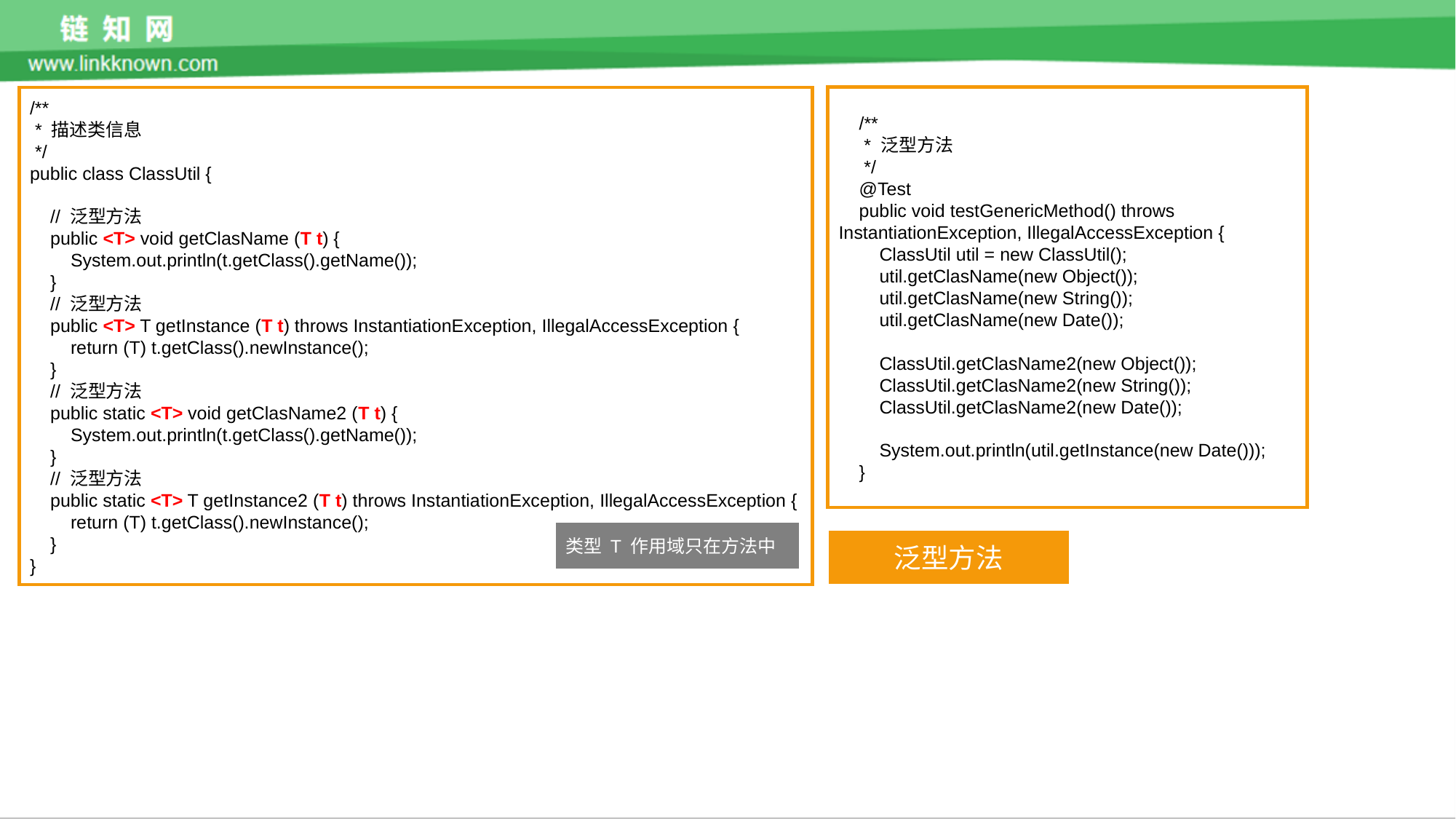

/**
 * 描述类信息
 */
public class ClassUtil {

    // 泛型方法
    public <T> void getClasName (T t) {
        System.out.println(t.getClass().getName());
    }
    // 泛型方法
    public <T> T getInstance (T t) throws InstantiationException, IllegalAccessException {
        return (T) t.getClass().newInstance();
    }
    // 泛型方法
    public static <T> void getClasName2 (T t) {
        System.out.println(t.getClass().getName());
    }
    // 泛型方法
    public static <T> T getInstance2 (T t) throws InstantiationException, IllegalAccessException {
        return (T) t.getClass().newInstance();
    }
}
    /**
     * 泛型方法
     */
    @Test
    public void testGenericMethod() throws InstantiationException, IllegalAccessException {
        ClassUtil util = new ClassUtil();
        util.getClasName(new Object());
        util.getClasName(new String());
        util.getClasName(new Date());

        ClassUtil.getClasName2(new Object());
        ClassUtil.getClasName2(new String());
        ClassUtil.getClasName2(new Date());

        System.out.println(util.getInstance(new Date()));
    }
类型 T 作用域只在方法中
泛型方法